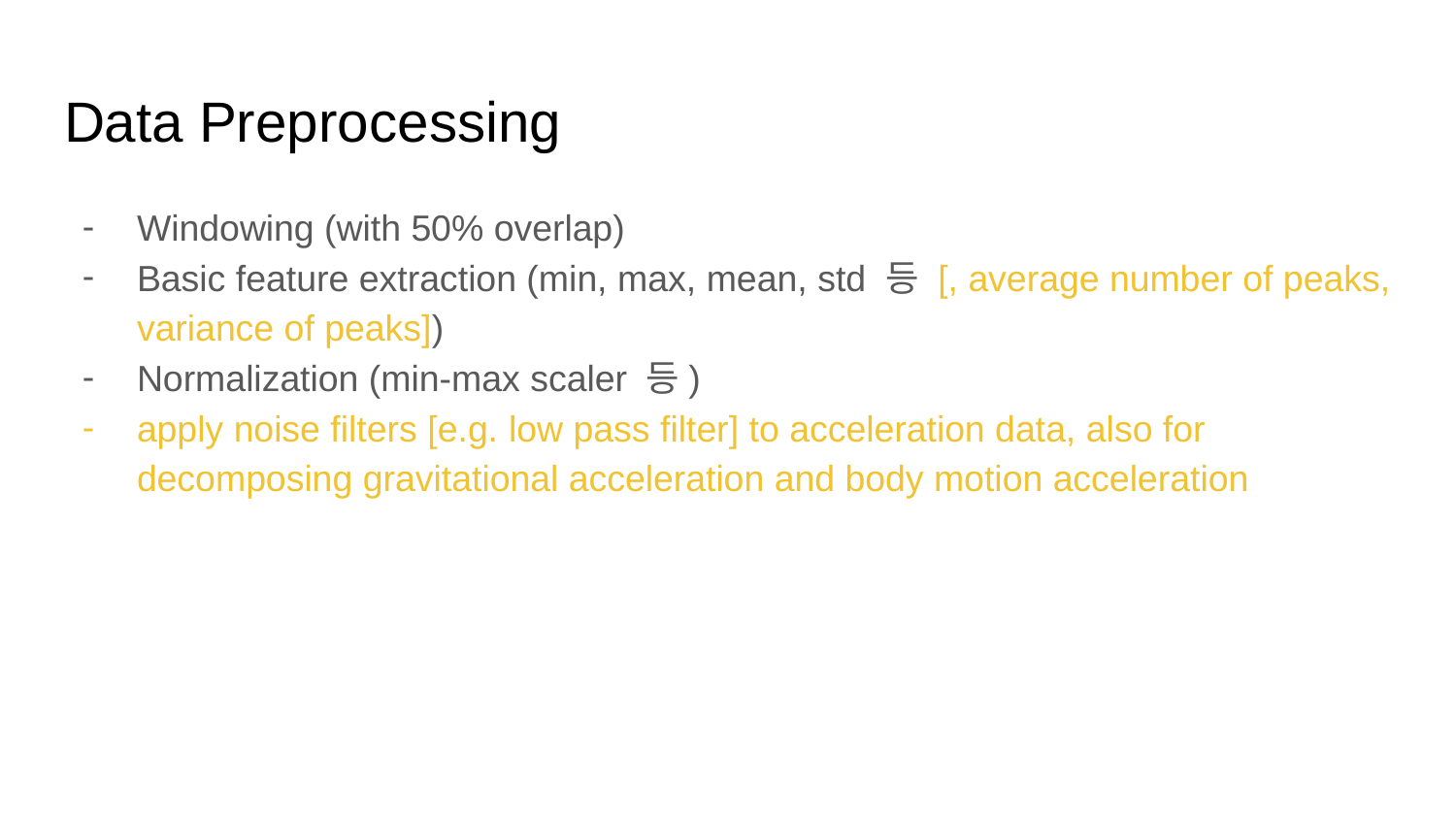

# Data Preprocessing
Windowing (with 50% overlap)
Basic feature extraction (min, max, mean, std 등 [, average number of peaks, variance of peaks])
Normalization (min-max scaler 등)
apply noise filters [e.g. low pass filter] to acceleration data, also for decomposing gravitational acceleration and body motion acceleration